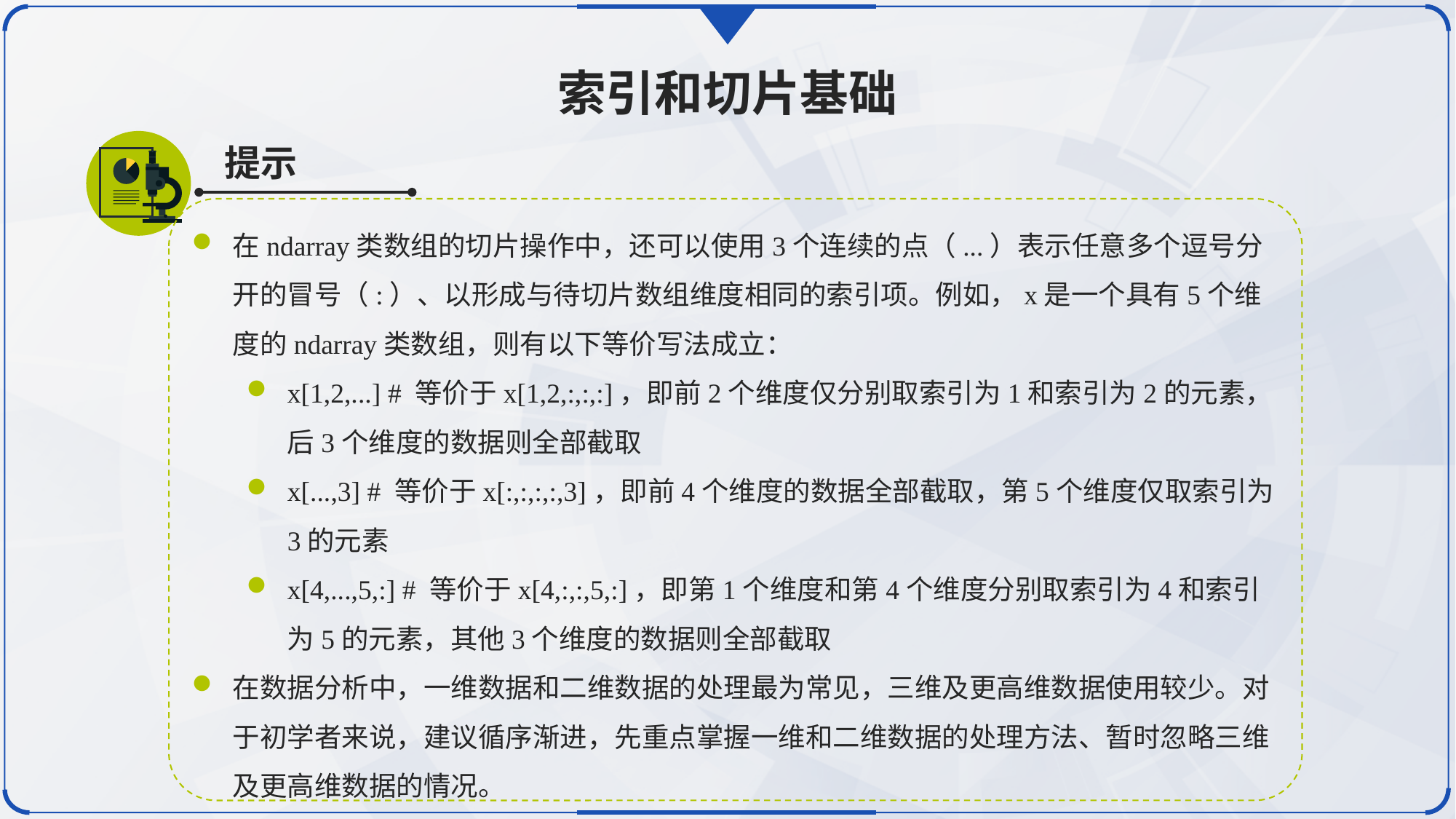

索引和切片基础

提示

在ndarray类数组的切片操作中，还可以使用3个连续的点（...）表示任意多个逗号分开的冒号（:）、以形成与待切片数组维度相同的索引项。例如，x是一个具有5个维度的ndarray类数组，则有以下等价写法成立：
x[1,2,...] # 等价于x[1,2,:,:,:]，即前2个维度仅分别取索引为1和索引为2的元素，后3个维度的数据则全部截取
x[...,3] # 等价于x[:,:,:,:,3]，即前4个维度的数据全部截取，第5个维度仅取索引为3的元素
x[4,...,5,:] # 等价于x[4,:,:,5,:]，即第1个维度和第4个维度分别取索引为4和索引为5的元素，其他3个维度的数据则全部截取
在数据分析中，一维数据和二维数据的处理最为常见，三维及更高维数据使用较少。对于初学者来说，建议循序渐进，先重点掌握一维和二维数据的处理方法、暂时忽略三维及更高维数据的情况。